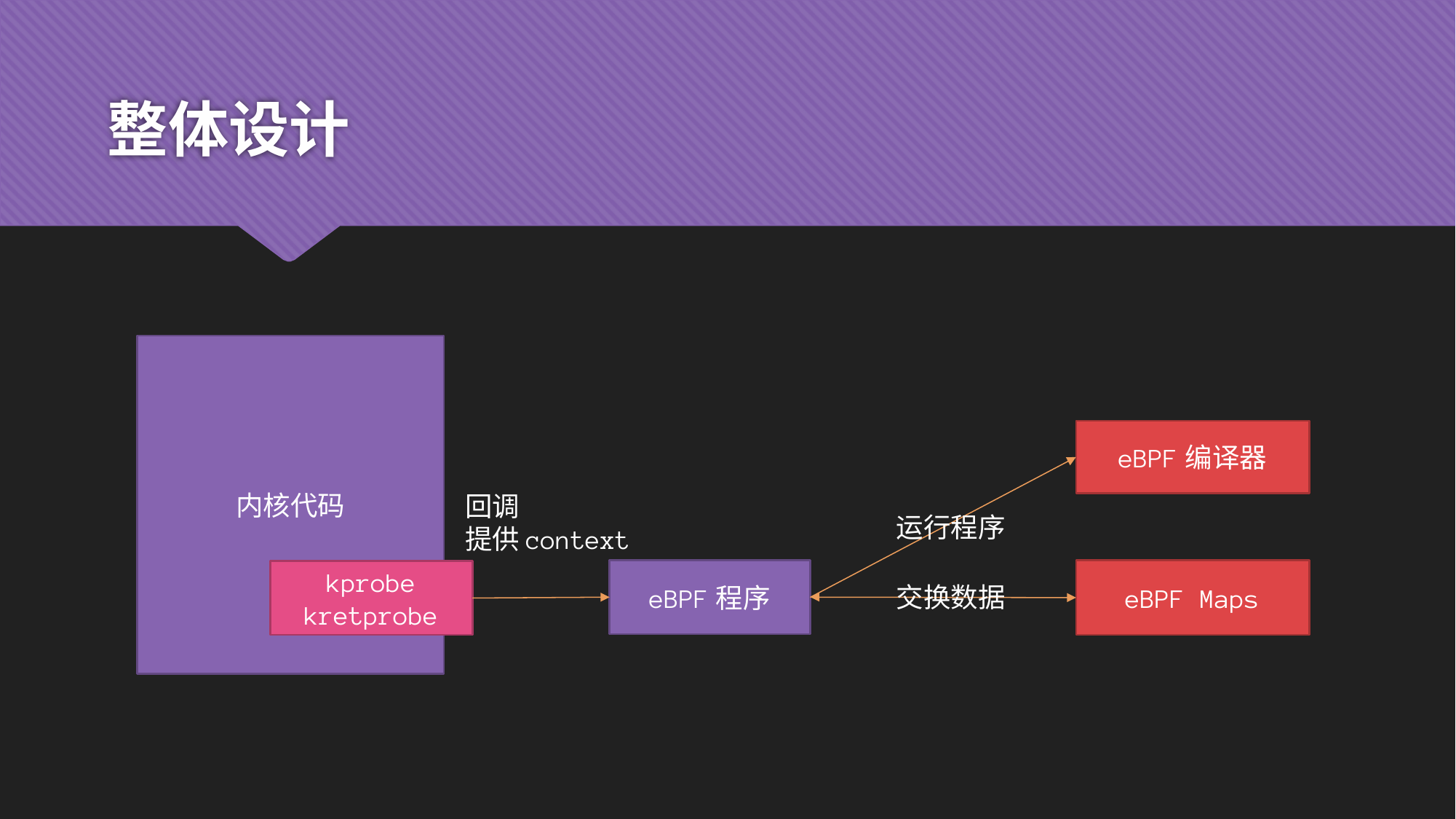

# 整体设计
内核代码
eBPF编译器
回调
提供context
运行程序
eBPF程序
eBPF Maps
kprobe
kretprobe
交换数据